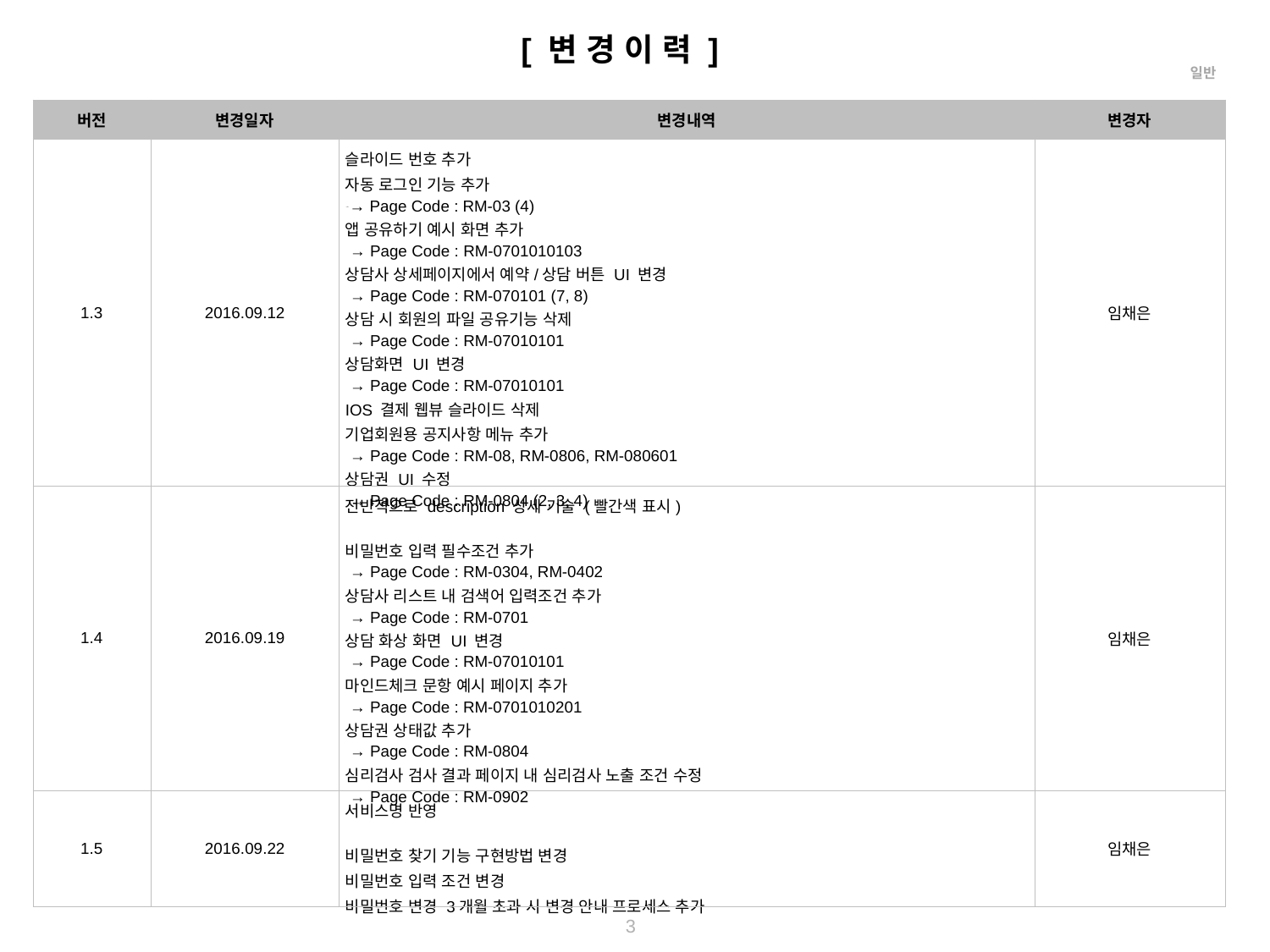

[ 변 경 이 력 ]
| 버전 | 변경일자 | 변경내역 | 변경자 |
| --- | --- | --- | --- |
| 1.3 | 2016.09.12 | 슬라이드 번호 추가 자동 로그인 기능 추가 → Page Code : RM-03 (4) 앱 공유하기 예시 화면 추가 → Page Code : RM-0701010103 상담사 상세페이지에서 예약/상담 버튼 UI 변경 → Page Code : RM-070101 (7, 8) 상담 시 회원의 파일 공유기능 삭제 → Page Code : RM-07010101 상담화면 UI 변경 → Page Code : RM-07010101 IOS 결제 웹뷰 슬라이드 삭제 기업회원용 공지사항 메뉴 추가 → Page Code : RM-08, RM-0806, RM-080601 상담권 UI 수정 → Page Code : RM-0804 (2, 3, 4) | 임채은 |
| 1.4 | 2016.09.19 | 전반적으로 description 상세 기술 (빨간색 표시) 비밀번호 입력 필수조건 추가 → Page Code : RM-0304, RM-0402 상담사 리스트 내 검색어 입력조건 추가 → Page Code : RM-0701 상담 화상 화면 UI 변경 → Page Code : RM-07010101 마인드체크 문항 예시 페이지 추가 → Page Code : RM-0701010201 상담권 상태값 추가 → Page Code : RM-0804 심리검사 검사 결과 페이지 내 심리검사 노출 조건 수정 → Page Code : RM-0902 | 임채은 |
| 1.5 | 2016.09.22 | 서비스명 반영 비밀번호 찾기 기능 구현방법 변경 비밀번호 입력 조건 변경 비밀번호 변경 3개월 초과 시 변경 안내 프로세스 추가 | 임채은 |
3